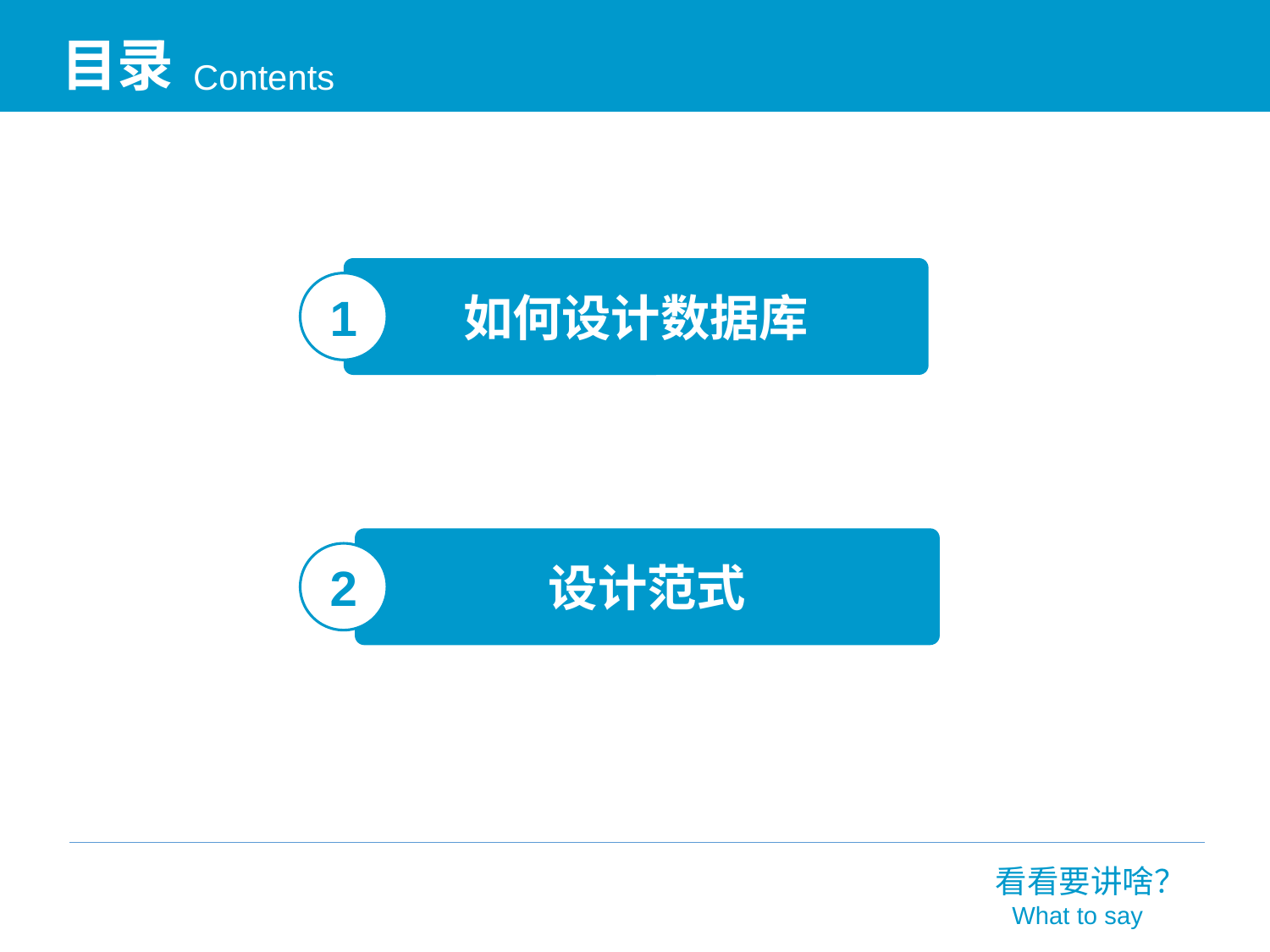

目录
Contents
如何设计数据库
1
设计范式
2
看看要讲啥？
What to say